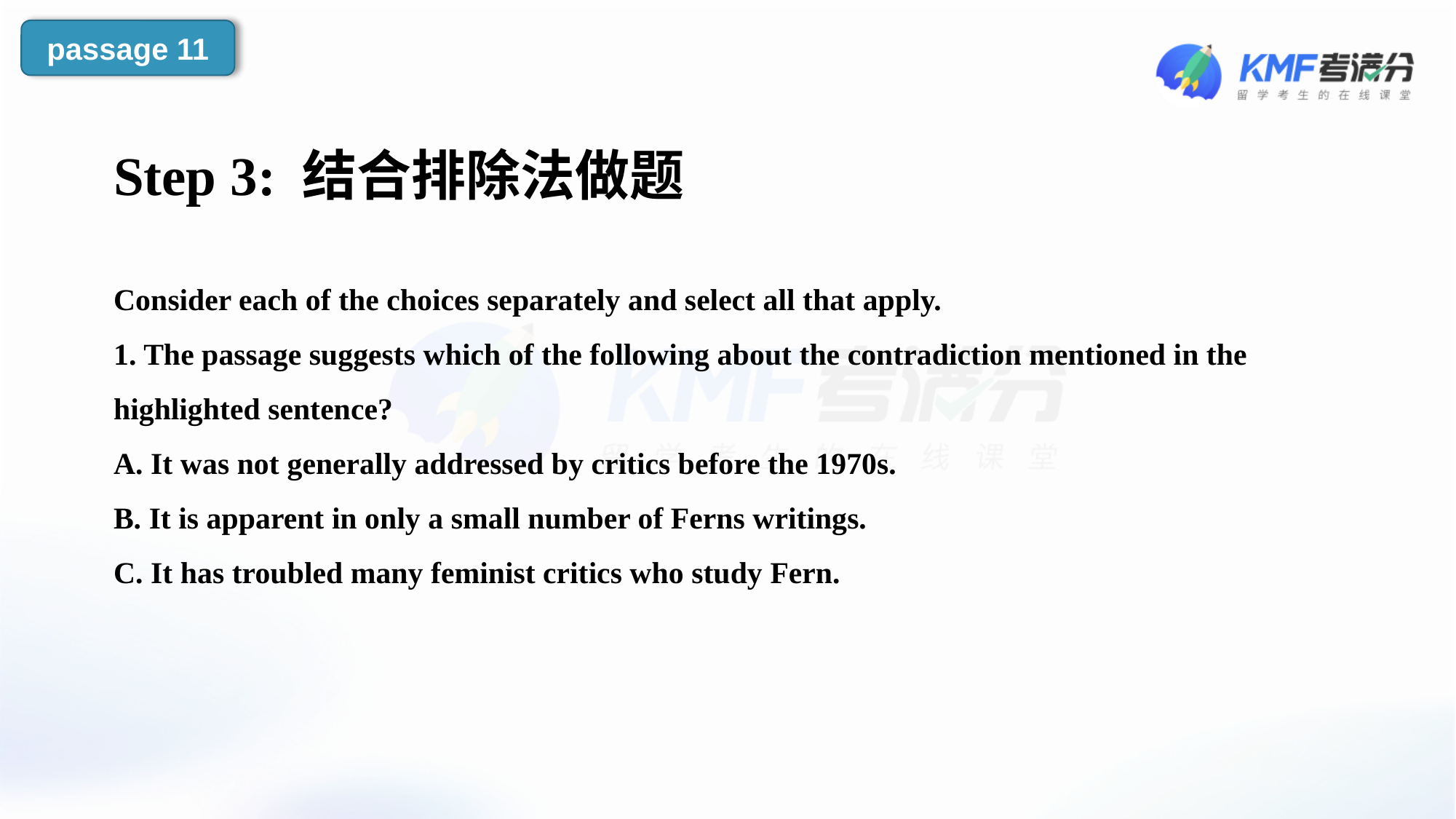

passage 11
Step 3: 结合排除法做题
Consider each of the choices separately and select all that apply. 
1. The passage suggests which of the following about the contradiction mentioned in the highlighted sentence? 
A. It was not generally addressed by critics before the 1970s. 
B. It is apparent in only a small number of Ferns writings. 
C. It has troubled many feminist critics who study Fern.